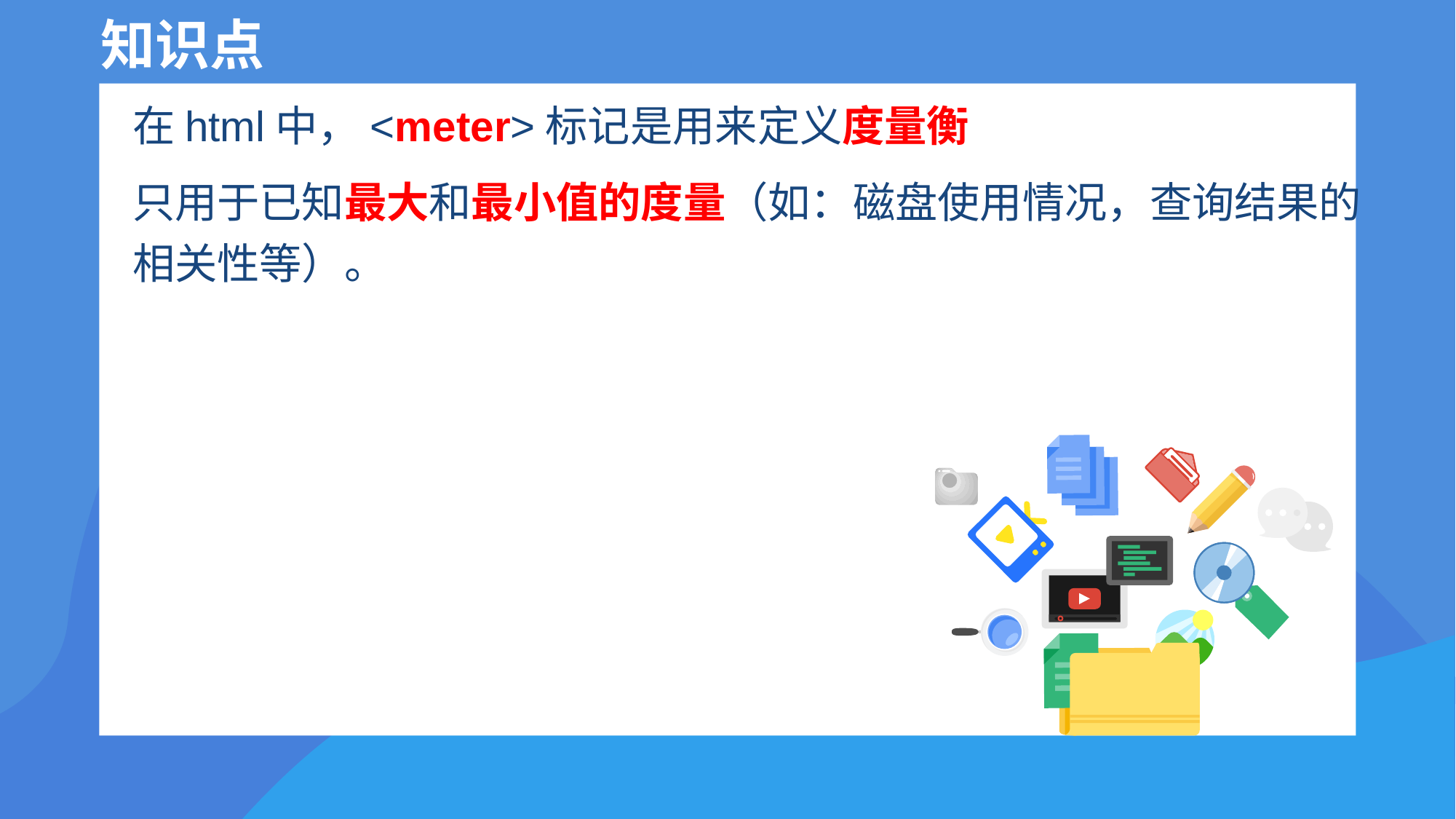

# 知识点
在html中，<meter>标记是用来定义度量衡
只用于已知最大和最小值的度量（如：磁盘使用情况，查询结果的相关性等）。